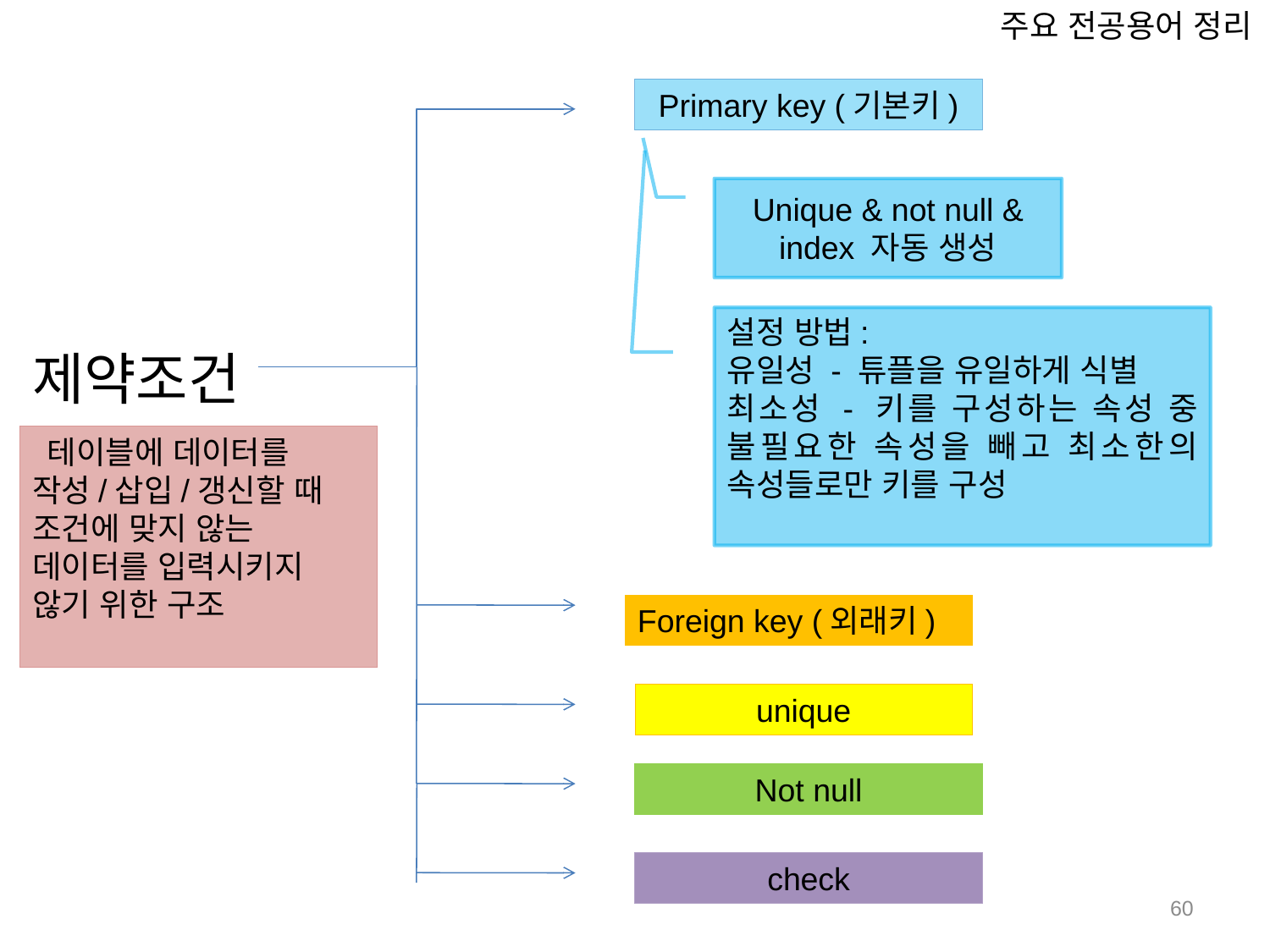

주요 전공용어 정리
Primary key (기본키)
Unique & not null & index 자동 생성
설정 방법:
유일성 - 튜플을 유일하게 식별
최소성 - 키를 구성하는 속성 중 불필요한 속성을 빼고 최소한의 속성들로만 키를 구성

제약조건
 테이블에 데이터를
작성/삽입/갱신할 때 조건에 맞지 않는
데이터를 입력시키지 않기 위한 구조

Foreign key (외래키)
unique
Not null
check
60